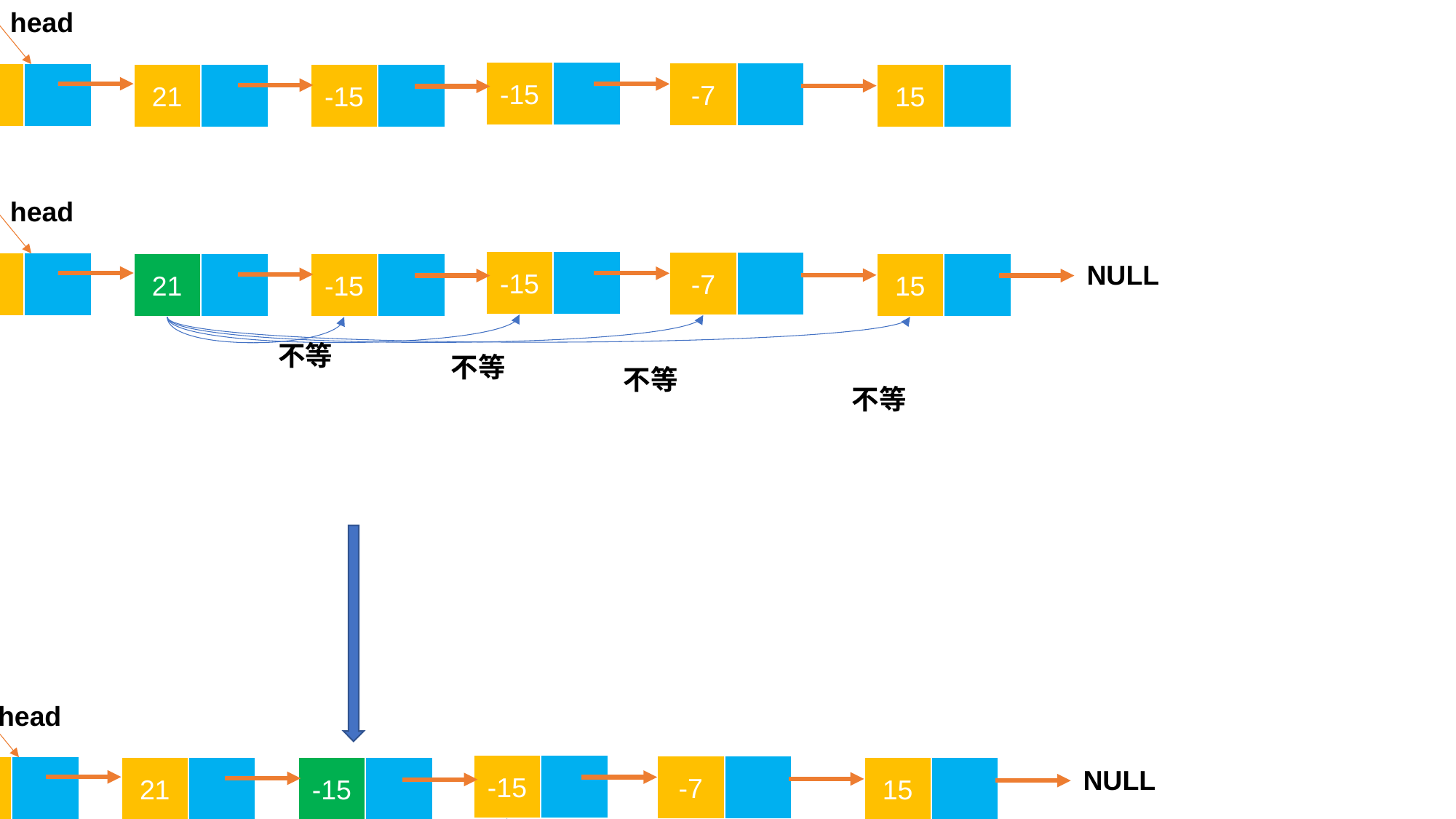

head
-15

-7

21

-15

15

head
-15

-7

NULL
21

-15

15

不等
不等
不等
不等

head
-15

-7

21

-15

15

NULL
相等，则删除节点
head
-7

21

-15

15

NULL
不等
head
-7

21

-15

15

NULL
相等，则删除节点
head
-7

21

-15

NULL

head
-7

21

-15

NULL

head
-7

21

-15

NULL